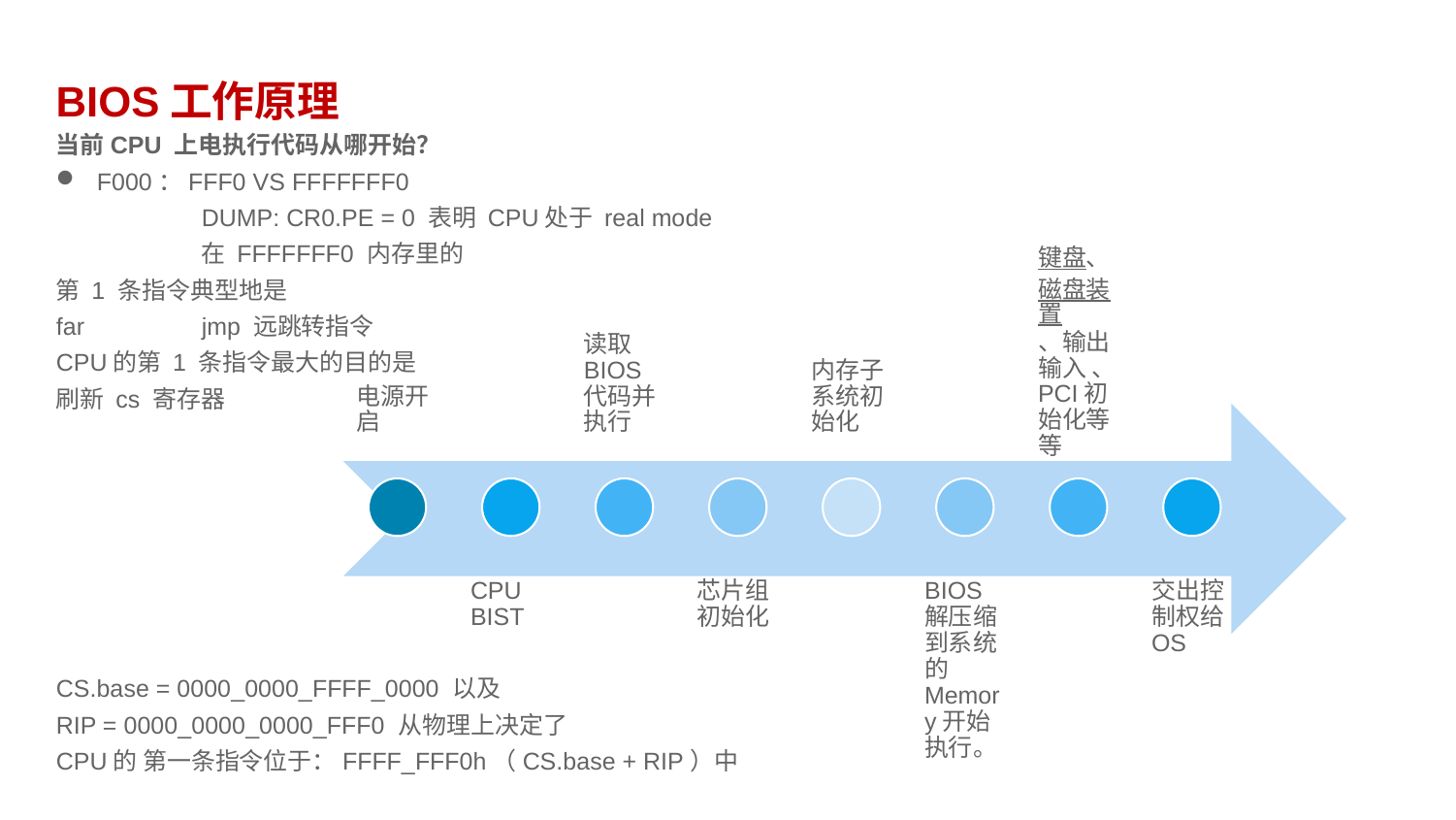

BIOS工作原理
当前CPU 上电执行代码从哪开始？
F000：FFF0 VS FFFFFFF0
	DUMP: CR0.PE = 0 表明 CPU处于 real mode
	在 FFFFFFF0 内存里的
第 1 条指令典型地是
far 	jmp 远跳转指令
CPU的第 1 条指令最大的目的是
刷新 cs 寄存器

CS.base = 0000_0000_FFFF_0000 以及
RIP = 0000_0000_0000_FFF0 从物理上决定了
CPU的 第一条指令位于：FFFF_FFF0h（CS.base + RIP）中

电源开启
CPU BIST
读取BIOS代码并执行
芯片组初始化
内存子系统初始化
BIOS解压缩到系统的Memory开始执行。
键盘、磁盘装置、输出输入 、PCI初始化等等
交出控制权给OS